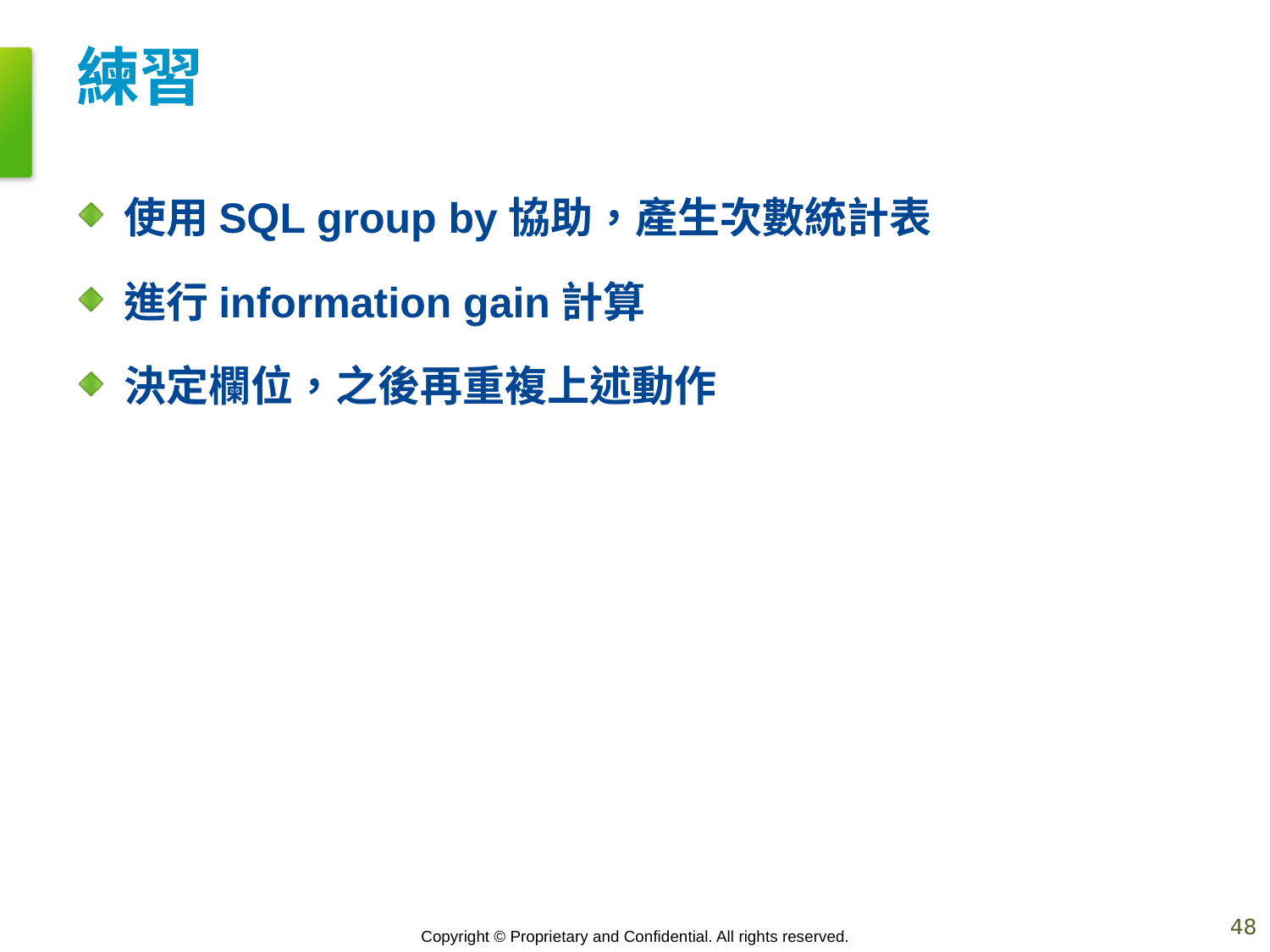

# 練習
使用SQL group by協助，產生次數統計表
進行information gain計算
決定欄位，之後再重複上述動作
48